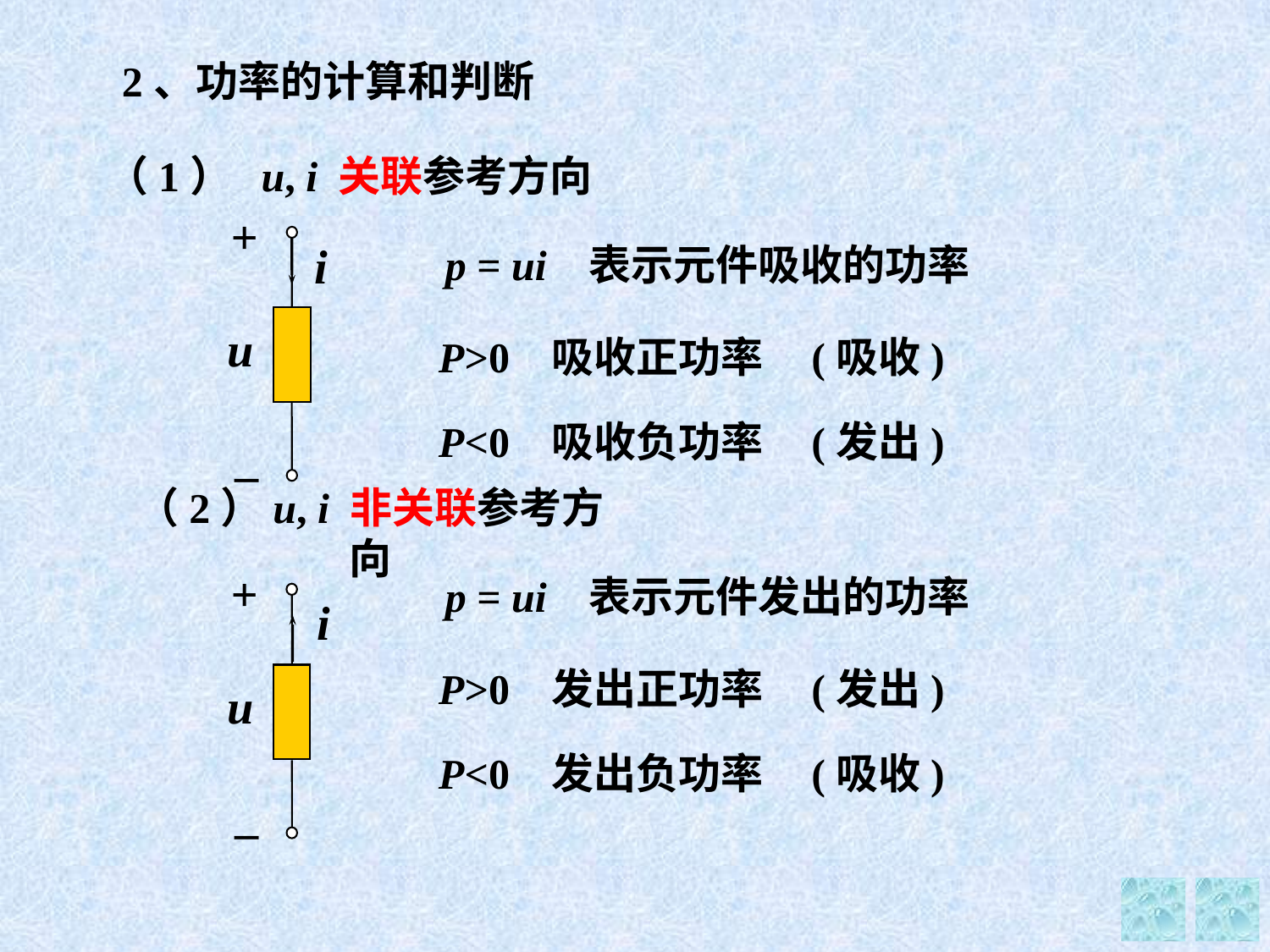

2、功率的计算和判断
（1）  u, i 关联参考方向
+

i

u

–

p = ui   表示元件吸收的功率
P>0   吸收正功率    (吸收)
P<0   吸收负功率    (发出)
（2）u, i 非关联参考方向
p = ui   表示元件发出的功率
+

i

u

–

P>0   发出正功率    (发出)
P<0   发出负功率    (吸收)